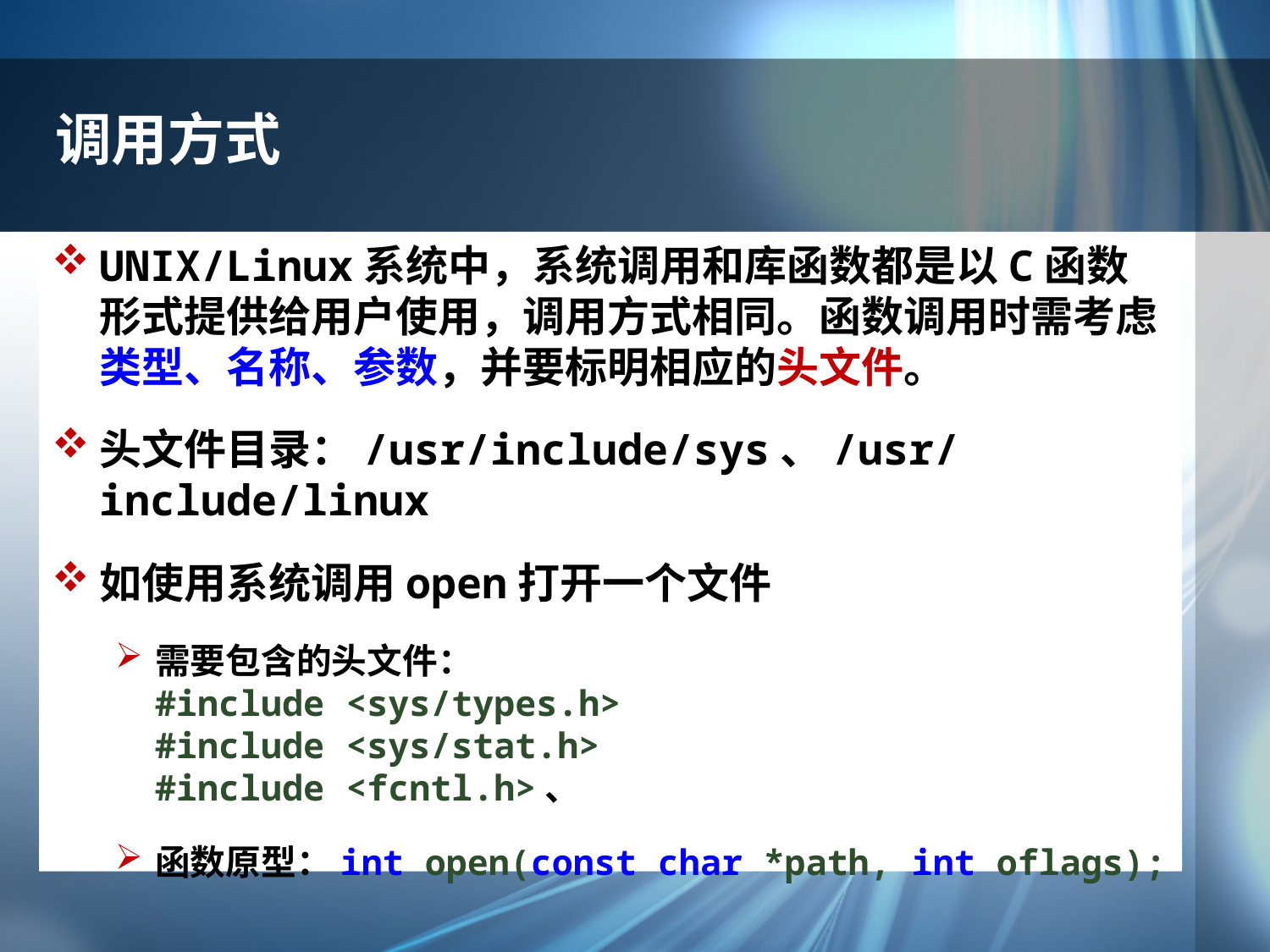

# 调用方式
UNIX/Linux系统中，系统调用和库函数都是以C函数形式提供给用户使用，调用方式相同。函数调用时需考虑类型、名称、参数，并要标明相应的头文件。
头文件目录：/usr/include/sys、/usr/include/linux
如使用系统调用open打开一个文件
需要包含的头文件：
#include <sys/types.h>
#include <sys/stat.h>
#include <fcntl.h>、
函数原型：int open(const char *path, int oflags);